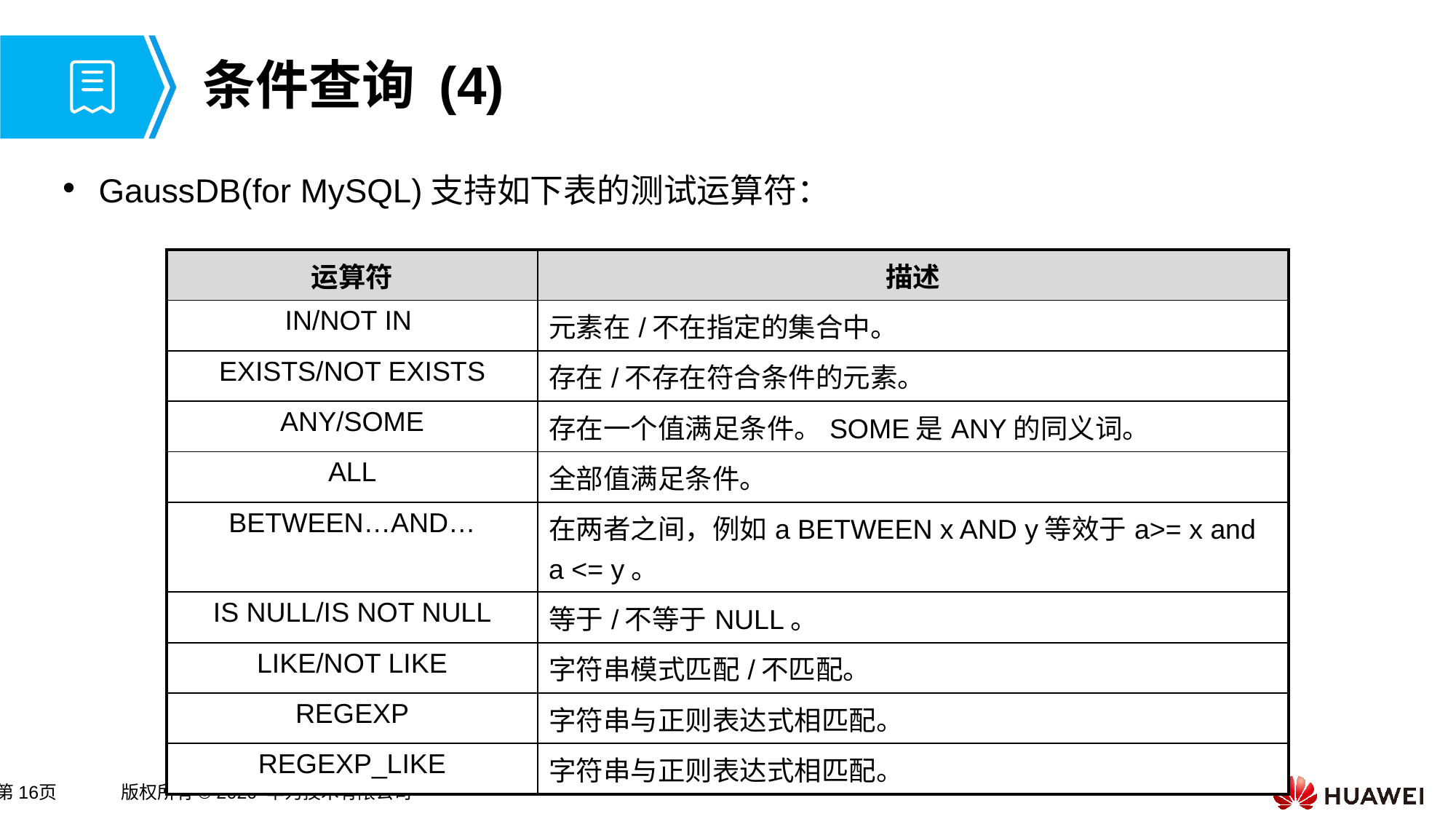

# 条件查询 (4)
GaussDB(for MySQL)支持如下表的测试运算符：

| 运算符 | 描述 |
| --- | --- |
| IN/NOT IN | 元素在/不在指定的集合中。 |
| EXISTS/NOT EXISTS | 存在/不存在符合条件的元素。 |
| ANY/SOME | 存在一个值满足条件。SOME是ANY的同义词。 |
| ALL | 全部值满足条件。 |
| BETWEEN…AND… | 在两者之间，例如a BETWEEN x AND y等效于a>= x and a <= y。 |
| IS NULL/IS NOT NULL | 等于/不等于NULL。 |
| LIKE/NOT LIKE | 字符串模式匹配/不匹配。 |
| REGEXP | 字符串与正则表达式相匹配。 |
| REGEXP\_LIKE | 字符串与正则表达式相匹配。 |